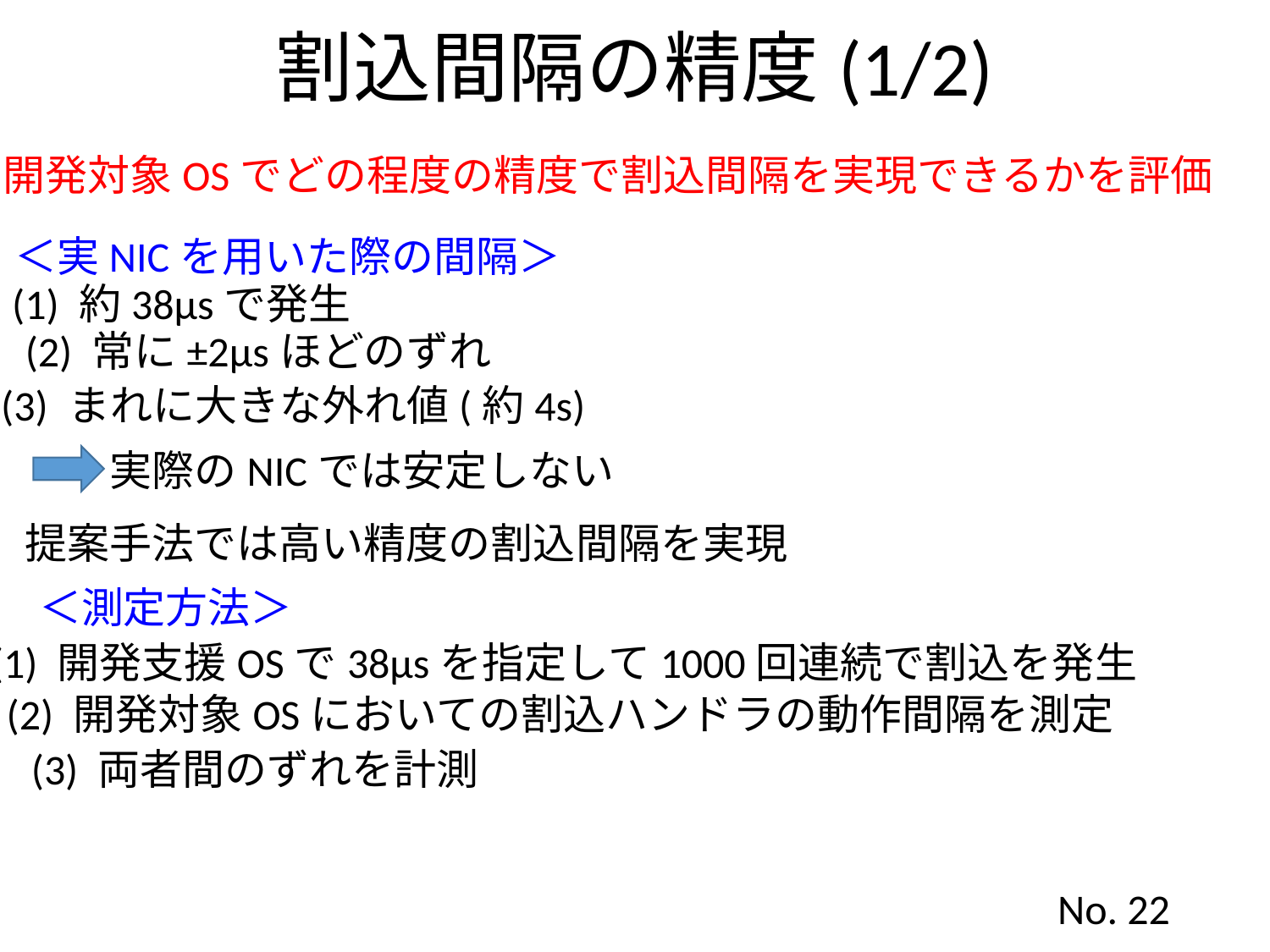

割込間隔の精度(1/2)
開発対象OSでどの程度の精度で割込間隔を実現できるかを評価
＜実NICを用いた際の間隔＞
(1) 約38μsで発生
(2) 常に±2μsほどのずれ
(3) まれに大きな外れ値(約4s)
実際のNICでは安定しない

提案手法では高い精度の割込間隔を実現
＜測定方法＞
(1) 開発支援OSで38μsを指定して1000回連続で割込を発生
(2) 開発対象OSにおいての割込ハンドラの動作間隔を測定
(3) 両者間のずれを計測
No. 22